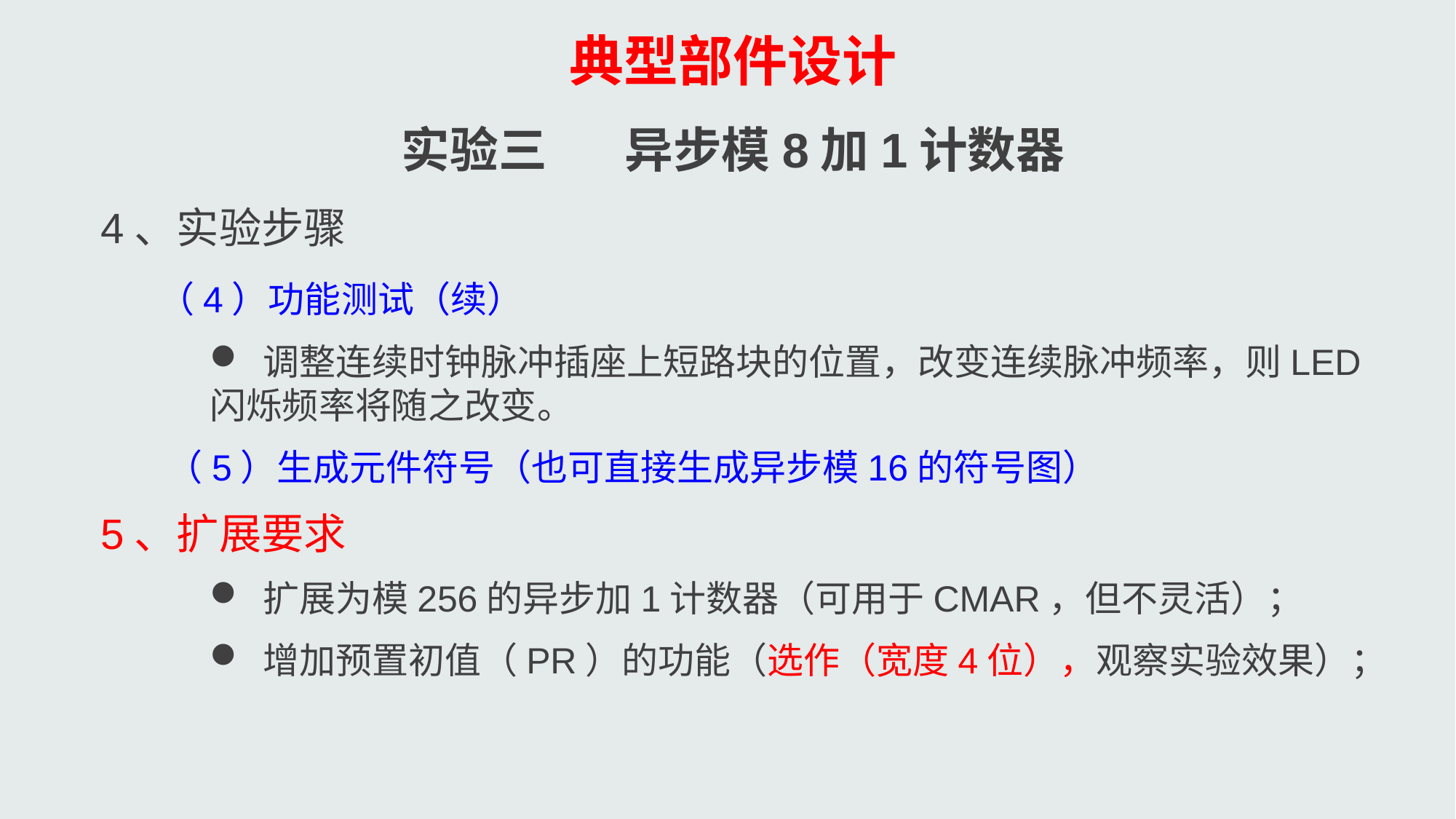

典型部件设计
实验三       异步模8加1计数器
4、实验步骤
     （4）功能测试（续）
 调整连续时钟脉冲插座上短路块的位置，改变连续脉冲频率，则LED闪烁频率将随之改变。
       （5）生成元件符号（也可直接生成异步模16的符号图）
5、扩展要求
 扩展为模256的异步加1计数器（可用于CMAR，但不灵活）；
 增加预置初值（PR）的功能（选作（宽度4位），观察实验效果）；